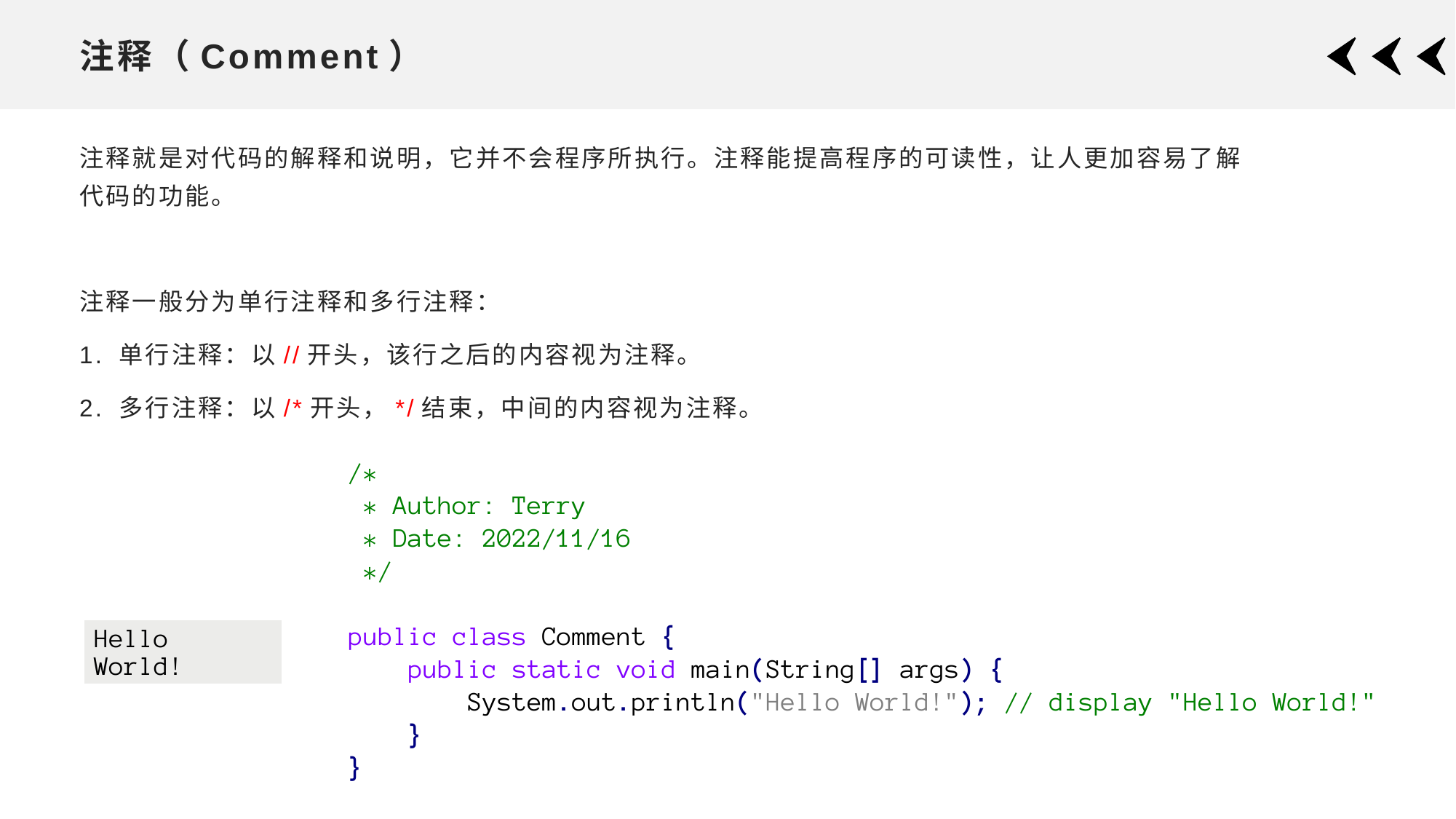

# 注释（Comment）
注释就是对代码的解释和说明，它并不会程序所执行。注释能提高程序的可读性，让人更加容易了解代码的功能。

注释一般分为单行注释和多行注释：
1. 单行注释：以//开头，该行之后的内容视为注释。
2. 多行注释：以/*开头，*/结束，中间的内容视为注释。
/*
 * Author: Terry
 * Date: 2022/11/16
 */

public class Comment {
    public static void main(String[] args) {
        System.out.println("Hello World!"); // display "Hello World!"
    }
}
| Hello World! |
| --- |